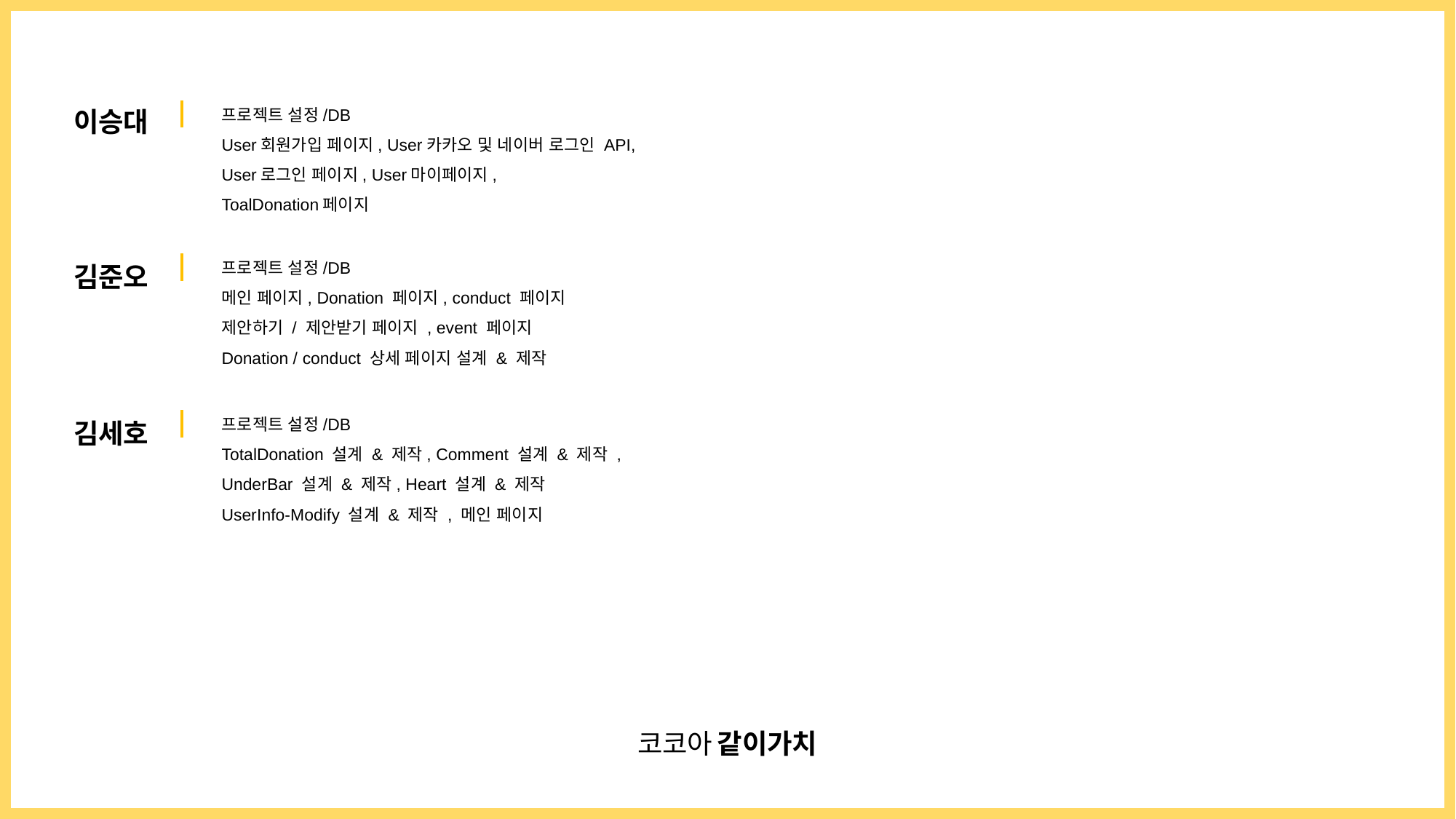

이승대
프로젝트 설정/DB
User회원가입 페이지, User카카오 및 네이버 로그인 API,
User로그인 페이지, User마이페이지,
ToalDonation페이지
김준오
프로젝트 설정/DB
메인 페이지, Donation 페이지, conduct 페이지
제안하기 / 제안받기 페이지 , event 페이지
Donation / conduct 상세 페이지 설계 & 제작
김세호
프로젝트 설정/DB
TotalDonation 설계 & 제작, Comment 설계 & 제작 ,
UnderBar 설계 & 제작, Heart 설계 & 제작
UserInfo-Modify 설계 & 제작 , 메인 페이지

코코아 같이가치